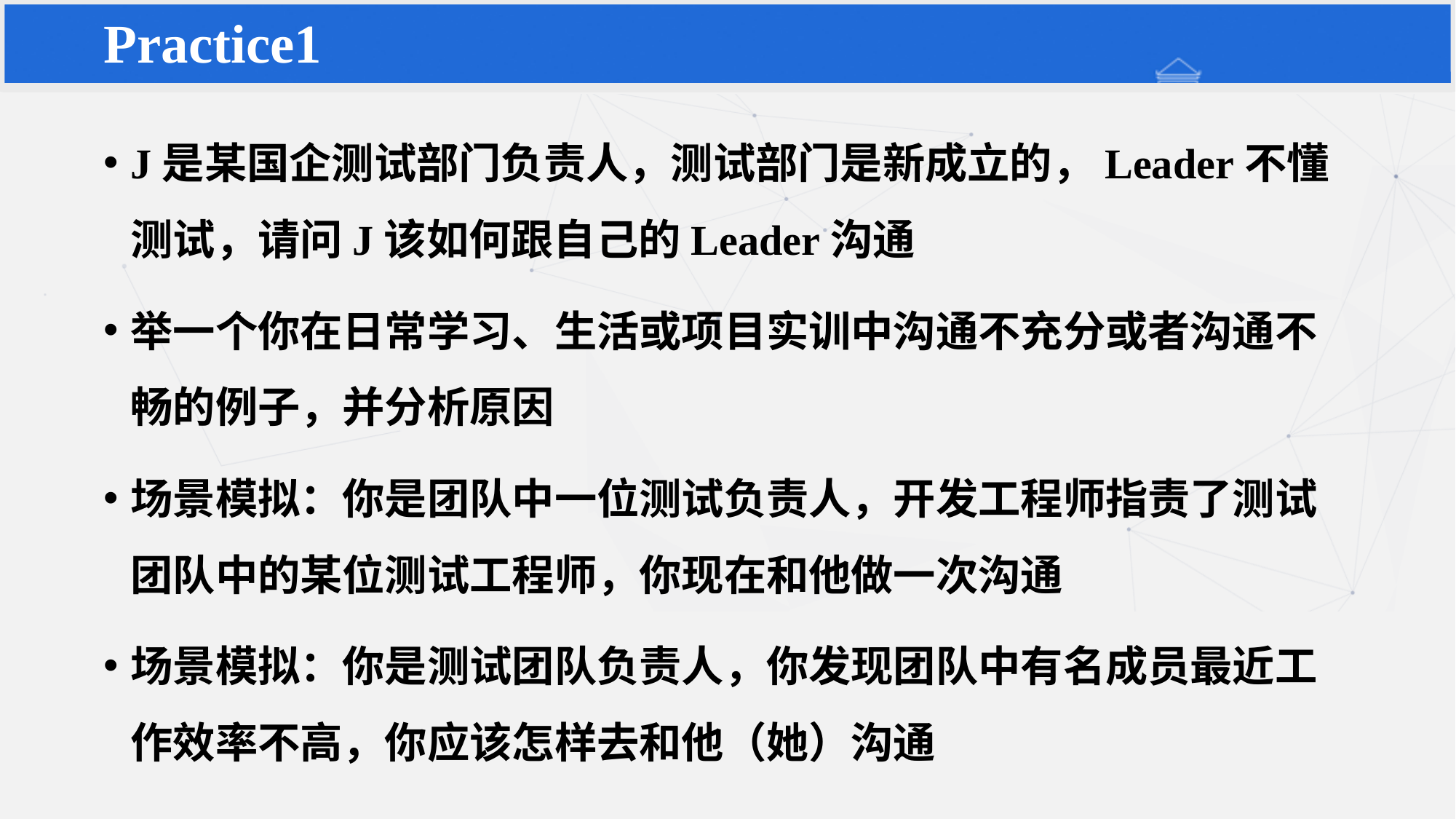

Practice1
J是某国企测试部门负责人，测试部门是新成立的，Leader不懂测试，请问J该如何跟自己的Leader沟通
举一个你在日常学习、生活或项目实训中沟通不充分或者沟通不畅的例子，并分析原因
场景模拟：你是团队中一位测试负责人，开发工程师指责了测试团队中的某位测试工程师，你现在和他做一次沟通
场景模拟：你是测试团队负责人，你发现团队中有名成员最近工作效率不高，你应该怎样去和他（她）沟通